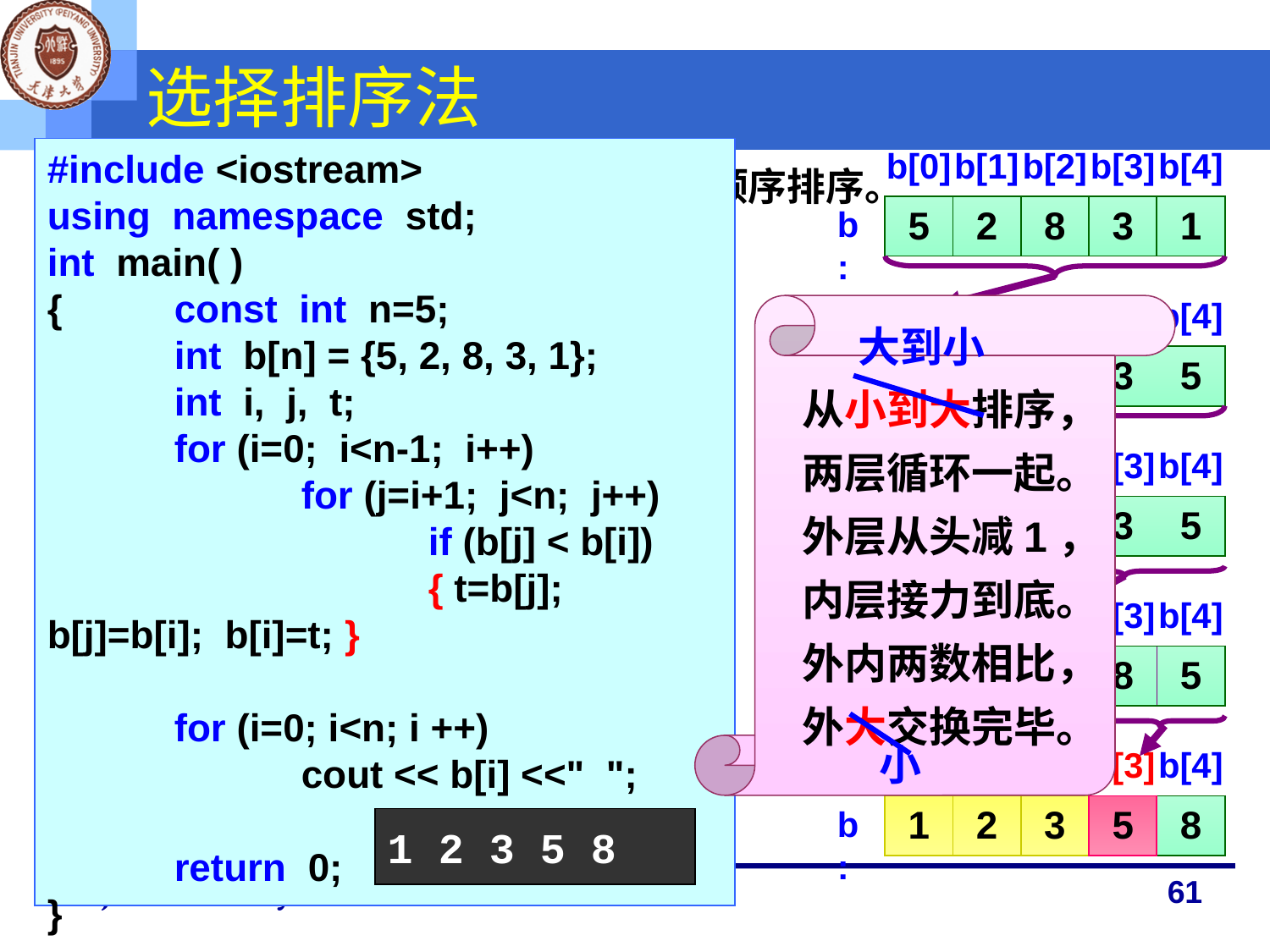

# 选择排序法

| b[0] | b[1] | b[2] | b[3] | b[4] |
| --- | --- | --- | --- | --- |
| 5 | 2 | 8 | 3 | 1 |
#include <iostream>
using  namespace  std;
int  main( )
{	const  int  n=5;
	int  b[n] = {5, 2, 8, 3, 1};
	int  i,  j,  t;
	for (i=0;  i<n-1;  i++)
		for (j=i+1;  j<n;  j++)
			if (b[j] < b[i])
			{ t=b[j];  b[j]=b[i];  b[i]=t; }

	for (i=0; i<n; i ++)
		cout << b[i] <<"  ";

	return  0;
}
将数组b[5]中的5个元素按从小到大的顺序排序。
b:

| b[0] | b[1] | b[2] | b[3] | b[4] |
| --- | --- | --- | --- | --- |
| 1 | 2 | 8 | 3 | 5 |

从小到大排序，
两层循环一起。
外层从头减1，
内层接力到底。
外内两数相比，
外大交换完毕。
大到小

b:
b:

| b[0] | b[1] | b[2] | b[3] | b[4] |
| --- | --- | --- | --- | --- |
| 1 | 2 | 8 | 3 | 5 |

b:

| b[0] | b[1] | b[2] | b[3] | b[4] |
| --- | --- | --- | --- | --- |
| 1 | 2 | 3 | 8 | 5 |
b:

小

| b[0] | b[1] | b[2] | b[3] | b[4] |
| --- | --- | --- | --- | --- |
| 1 | 2 | 3 | 5 | 8 |
b:
1 2 3 5 8